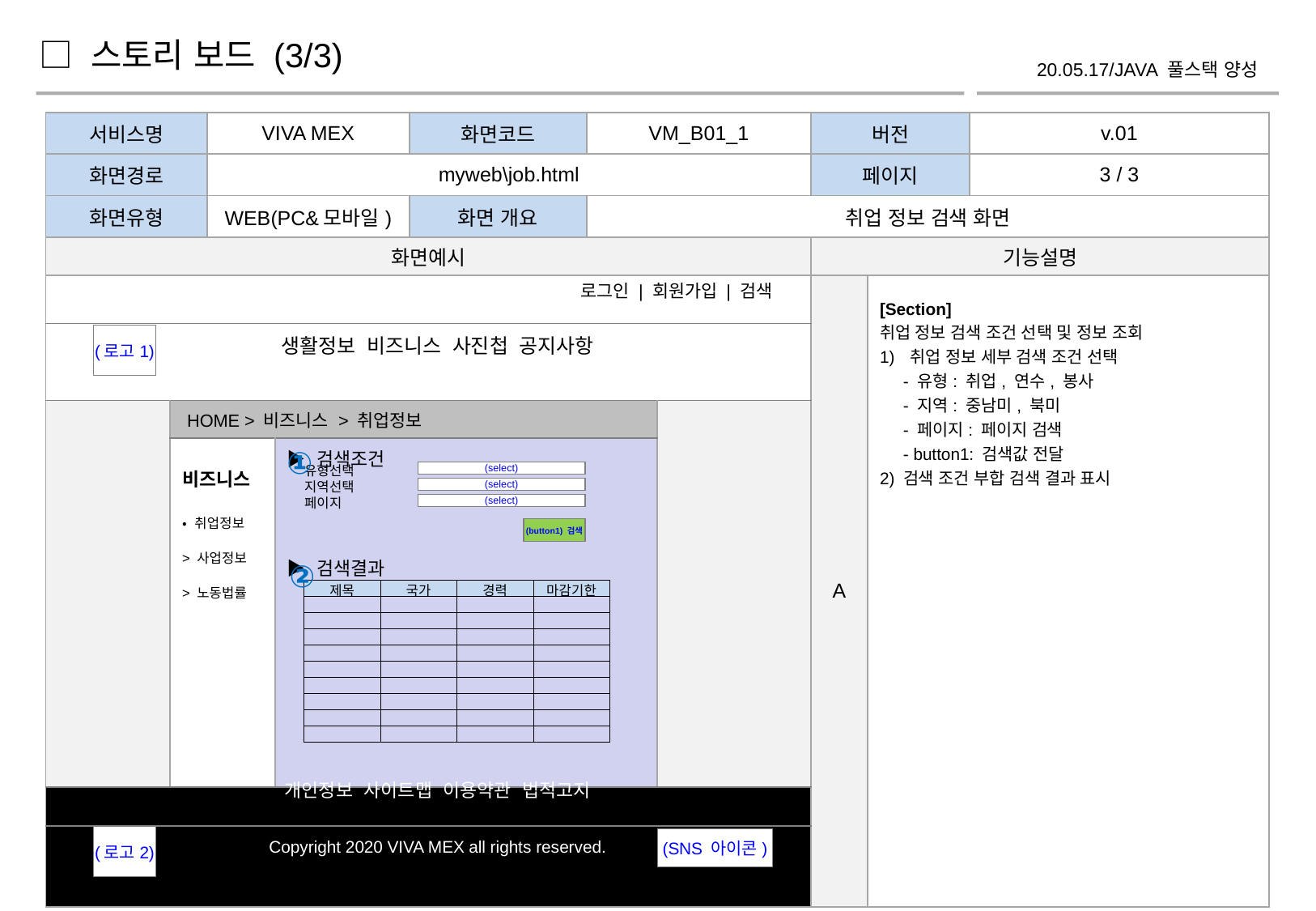

□ 스토리 보드 (3/3)
20.05.17/JAVA 풀스택 양성

| 서비스명 |  | VIVA MEX |  | 화면코드 | VM\_B01\_1 |  | 버전 |  | v.01 |
| --- | --- | --- | --- | --- | --- | --- | --- | --- | --- |
| 화면경로 |  | myweb\job.html |  |  |  |  | 페이지 |  | 3 / 3 |
| 화면유형 |  | WEB(PC&모바일) |  | 화면 개요 | 취업 정보 검색 화면 |  |  |  |  |
| 화면예시 |  |  |  |  |  |  | 기능설명 |  |  |
|  |  |  |  |  |  |  | A | [Section] 취업 정보 검색 조건 선택 및 정보 조회 취업 정보 세부 검색 조건 선택 - 유형: 취업, 연수, 봉사 - 지역: 중남미, 북미 - 페이지: 페이지 검색 - button1: 검색값 전달 2) 검색 조건 부합 검색 결과 표시 |  |
|  |  |  |  |  |  |  |  |  |  |
|  | HOME > 비즈니스 > 취업정보 |  |  |  |  |  |  |  |  |
|  | 비즈니스 • 취업정보 > 사업정보 > 노동법률 |  | ▶ 검색조건 ▶ 검색결과 |  |  |  |  |  |  |
|  |  |  |  |  |  |  |  |  |  |
|  |  |  |  |  |  |  |  |  |  |
로그인 | 회원가입 | 검색
| (로고1) |
| --- |
생활정보  비즈니스  사진첩  공지사항
①
| 유형선택 |  |
| --- | --- |
| 지역선택 |  |
| 페이지 |  |
| (select) |
| --- |
| (select) |
| --- |
| (select) |
| --- |
| (button1) 검색 |
| --- |
②
| 제목 | 국가 | 경력 | 마감기한 |
| --- | --- | --- | --- |
|  |  |  |  |
|  |  |  |  |
|  |  |  |  |
|  |  |  |  |
|  |  |  |  |
|  |  |  |  |
|  |  |  |  |
|  |  |  |  |
|  |  |  |  |
개인정보  사이트맵  이용약관  법적고지
| (로고2) |
| --- |
| (SNS 아이콘) |
| --- |
Copyright 2020 VIVA MEX all rights reserved.